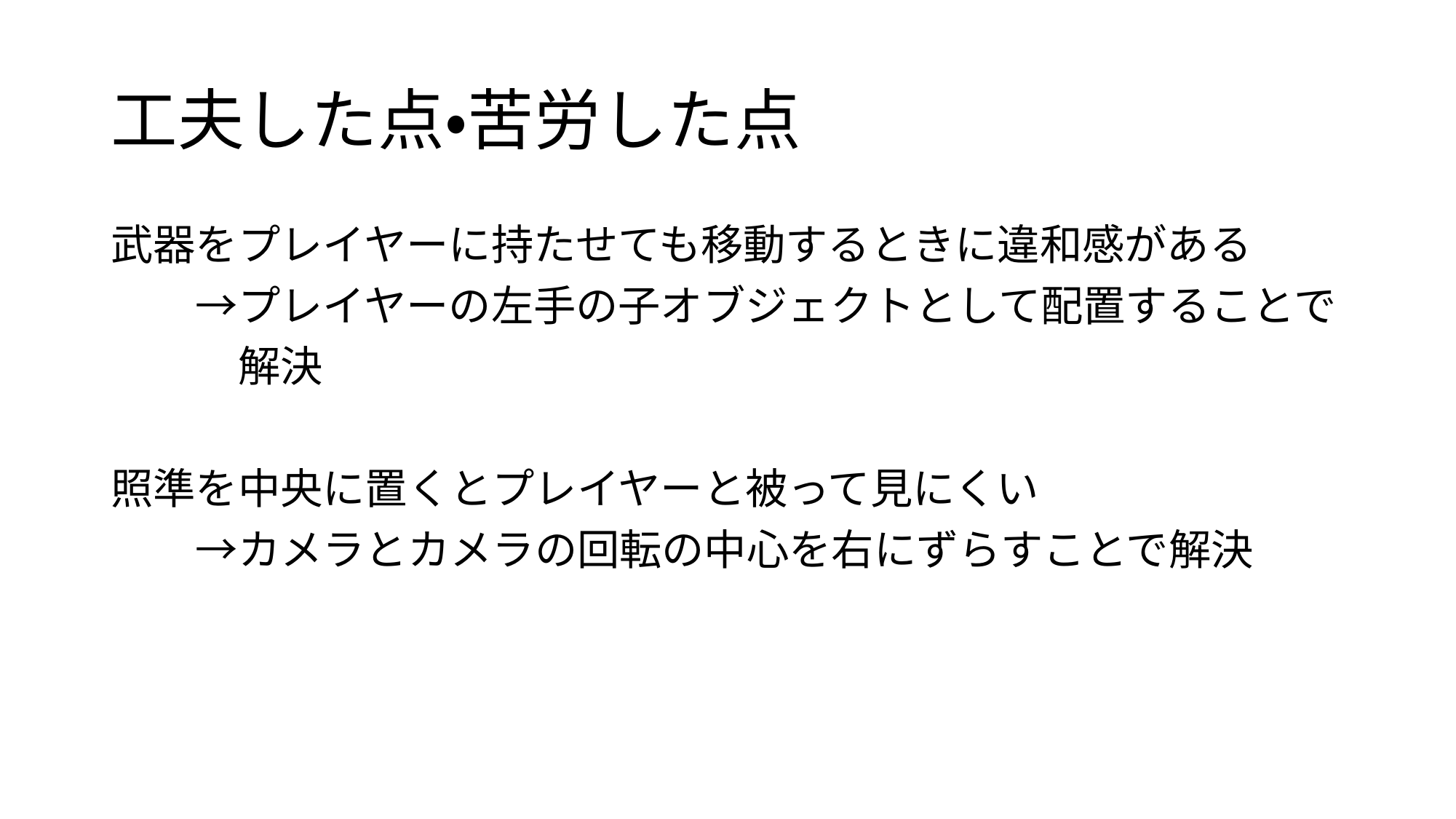

# 工夫した点・苦労した点
武器をプレイヤーに持たせても移動するときに違和感がある
　　→プレイヤーの左手の子オブジェクトとして配置することで
　　　解決

照準を中央に置くとプレイヤーと被って見にくい
　　→カメラとカメラの回転の中心を右にずらすことで解決